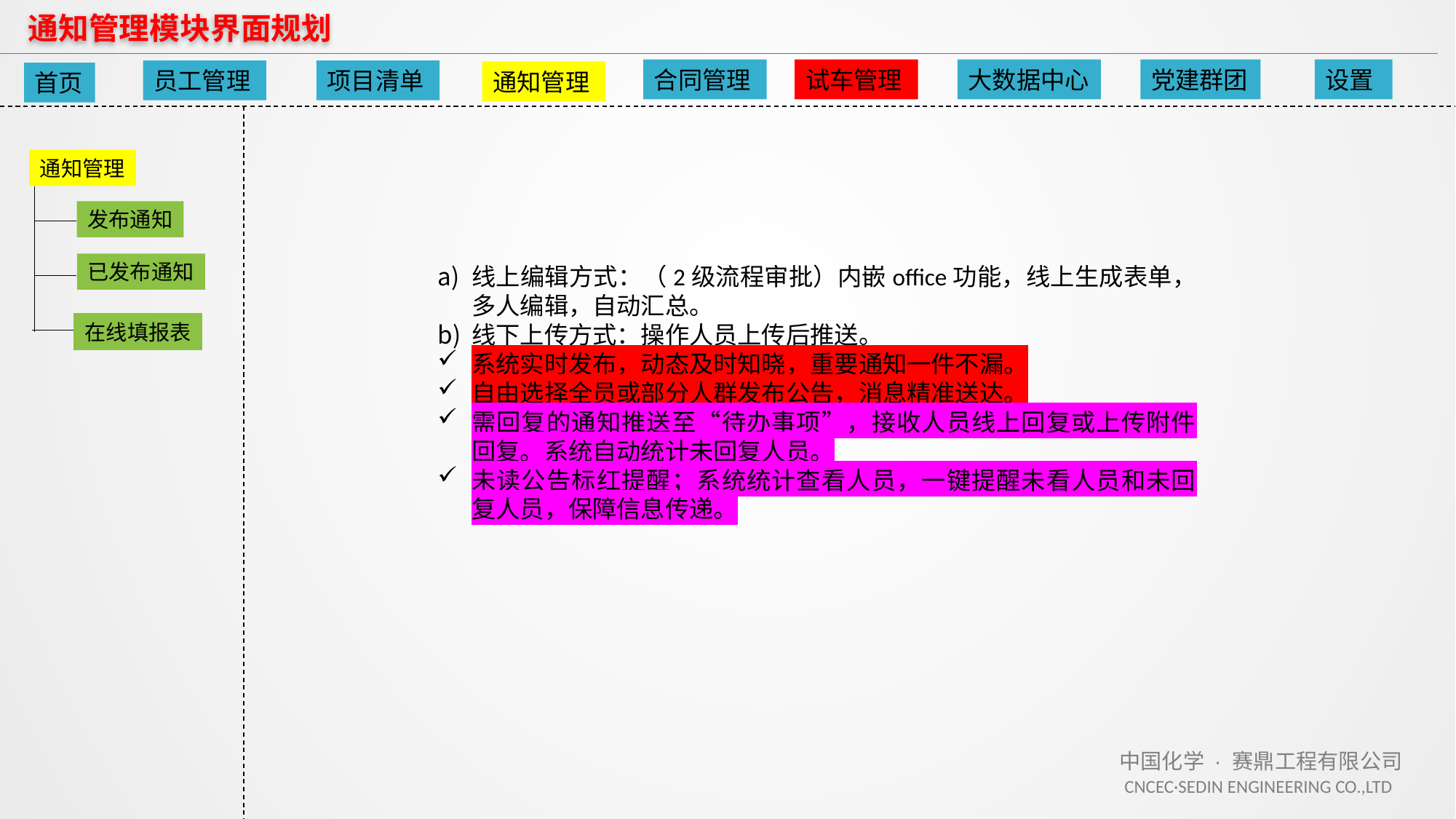

通知管理模块界面规划
合同管理
试车管理
大数据中心
党建群团
设置
员工管理
项目清单
通知管理
首页
通知管理
发布通知
已发布通知
线上编辑方式：（2级流程审批）内嵌office功能，线上生成表单，多人编辑，自动汇总。
线下上传方式：操作人员上传后推送。
系统实时发布，动态及时知晓，重要通知一件不漏。
自由选择全员或部分人群发布公告，消息精准送达。
需回复的通知推送至“待办事项”，接收人员线上回复或上传附件回复。系统自动统计未回复人员。
未读公告标红提醒；系统统计查看人员，一键提醒未看人员和未回复人员，保障信息传递。
在线填报表